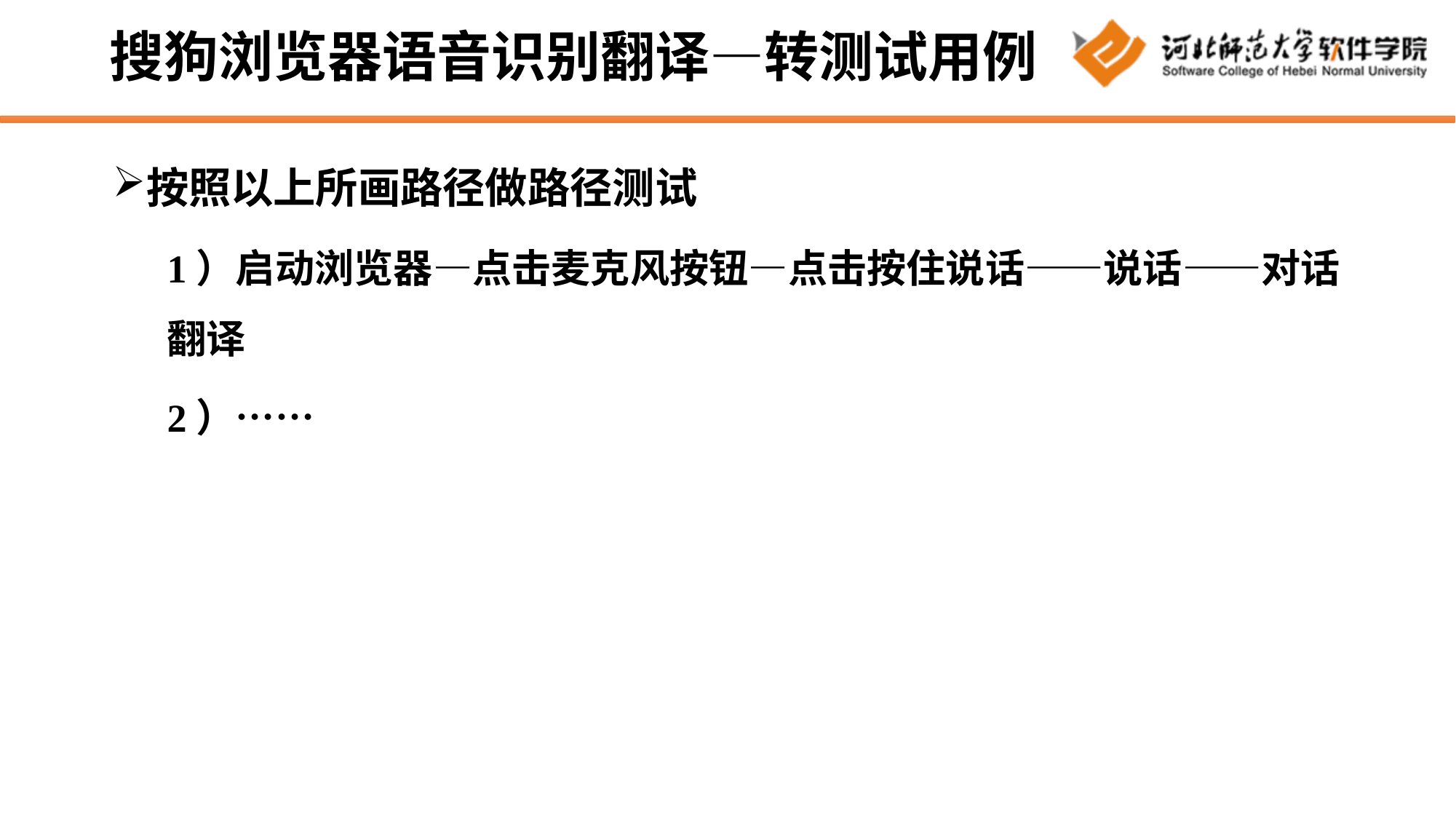

# 搜狗浏览器语音识别翻译—转测试用例
按照以上所画路径做路径测试
1）启动浏览器—点击麦克风按钮—点击按住说话——说话——对话翻译
2）……